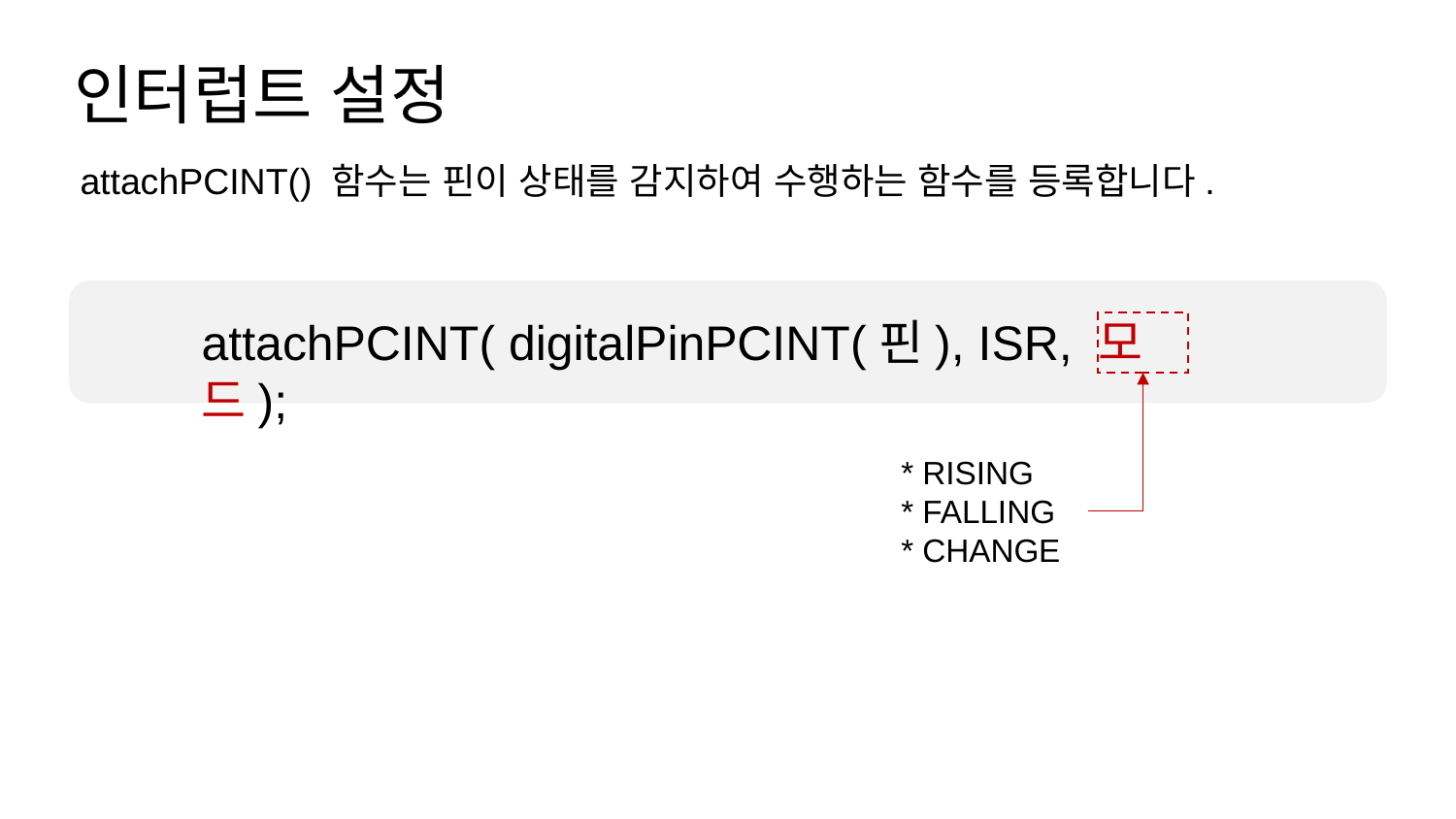

인터럽트 설정
attachPCINT() 함수는 핀이 상태를 감지하여 수행하는 함수를 등록합니다.

attachPCINT( digitalPinPCINT(핀), ISR, 모드);

* RISING
* FALLING
* CHANGE